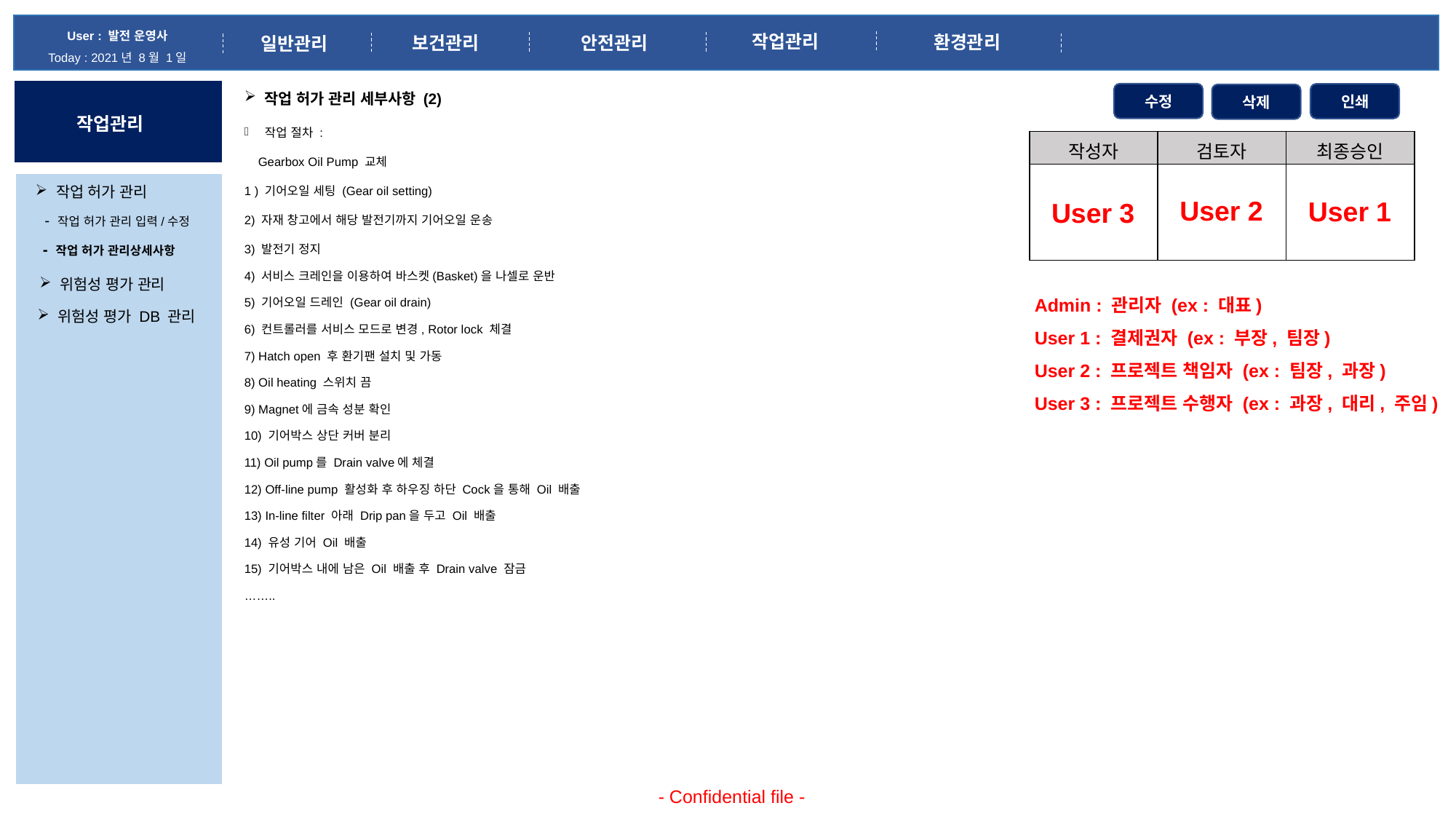

User : 발전 운영사
Today : 2021년 8월 1일
작업관리
환경관리
안전관리
보건관리
일반관리

작업 허가 관리 세부사항 (2)

작업 절차 :

    Gearbox Oil Pump 교체

1 ) 기어오일 세팅 (Gear oil setting)

2) 자재 창고에서 해당 발전기까지 기어오일 운송

3) 발전기 정지
4) 서비스 크레인을 이용하여 바스켓(Basket)을 나셀로 운반
5) 기어오일 드레인 (Gear oil drain)
6) 컨트롤러를 서비스 모드로 변경, Rotor lock 체결
7) Hatch open 후 환기팬 설치 및 가동
8) Oil heating 스위치 끔
9) Magnet에 금속 성분 확인
10) 기어박스 상단 커버 분리
11) Oil pump를 Drain valve에 체결
12) Off-line pump 활성화 후 하우징 하단 Cock을 통해 Oil 배출
13) In-line filter 아래 Drip pan을 두고 Oil 배출
14) 유성 기어 Oil 배출
15) 기어박스 내에 남은 Oil 배출 후 Drain valve 잠금
……..

수정
인쇄
삭제
작업관리
| 작성자 | 검토자 | 최종승인 |
| --- | --- | --- |
|  |  |  |

작업 허가 관리
User 2
User 1
User 3
- 작업 허가 관리 입력/수정
- 작업 허가 관리상세사항
위험성 평가 관리
Admin : 관리자 (ex : 대표)
User 1 : 결제권자 (ex : 부장, 팀장)
User 2 : 프로젝트 책임자 (ex : 팀장, 과장)
User 3 : 프로젝트 수행자 (ex : 과장, 대리, 주임)
위험성 평가 DB 관리
- Confidential file -